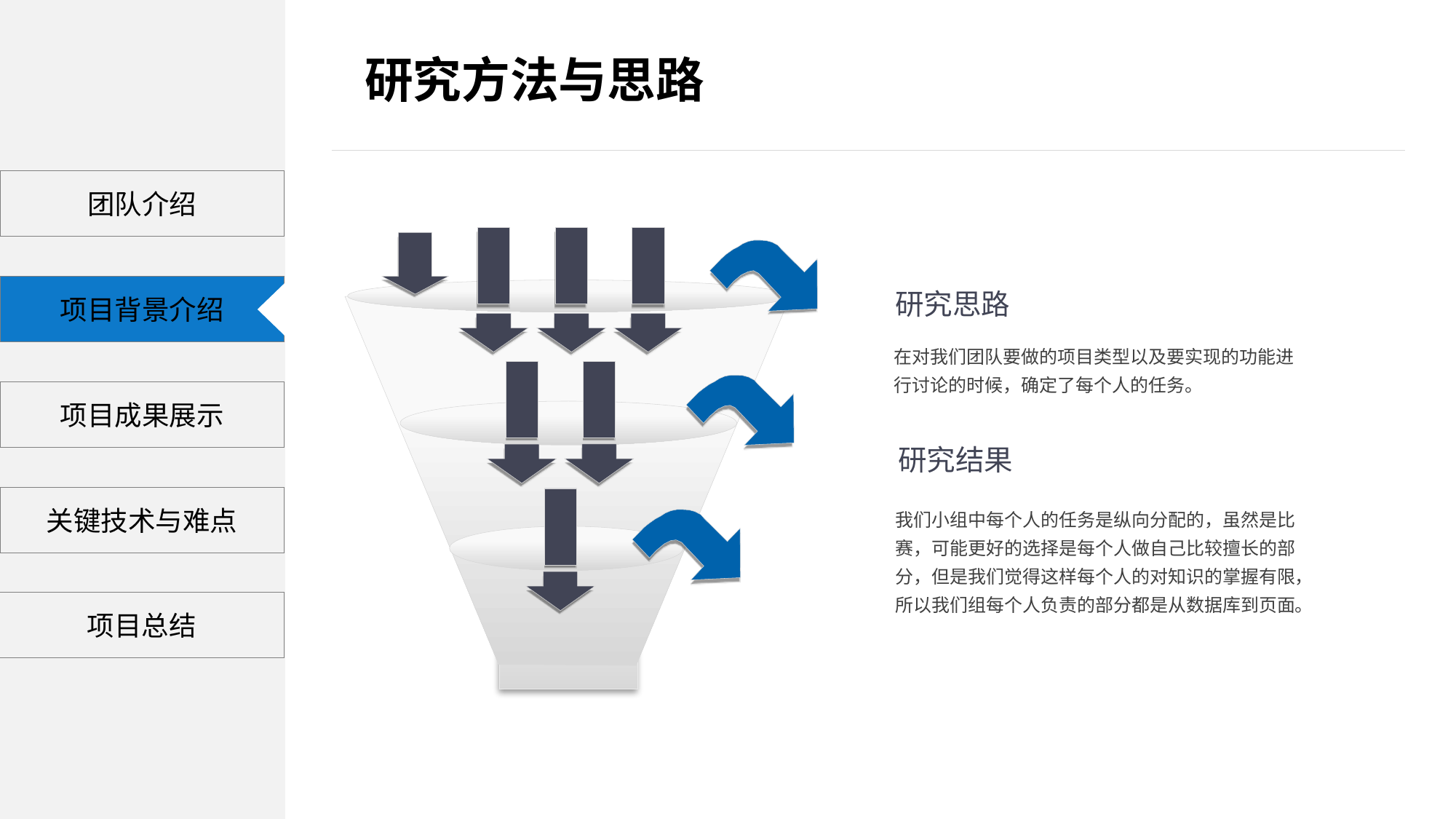

研究方法与思路
团队介绍

项目背景介绍

研究思路

在对我们团队要做的项目类型以及要实现的功能进行讨论的时候，确定了每个人的任务。

项目成果展示

研究结果
关键技术与难点

我们小组中每个人的任务是纵向分配的，虽然是比赛，可能更好的选择是每个人做自己比较擅长的部分，但是我们觉得这样每个人的对知识的掌握有限，所以我们组每个人负责的部分都是从数据库到页面。

项目总结